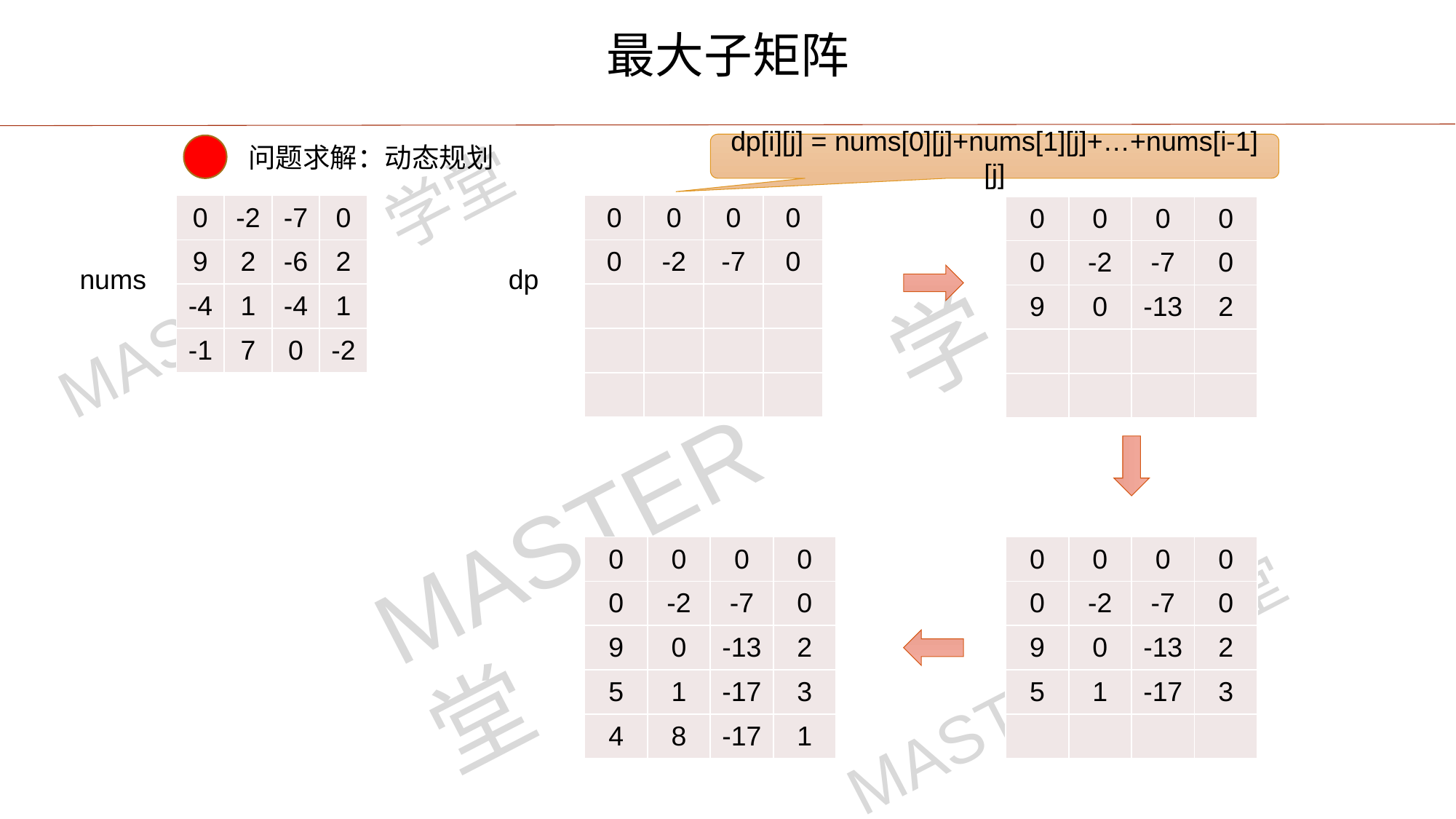

最大子矩阵
dp[i][j] = nums[0][j]+nums[1][j]+…+nums[i-1][j]
问题求解：动态规划

| 0 | -2 | -7 | 0 |
| --- | --- | --- | --- |
| 9 | 2 | -6 | 2 |
| -4 | 1 | -4 | 1 |
| -1 | 7 | 0 | -2 |
| 0 | 0 | 0 | 0 |
| --- | --- | --- | --- |
| 0 | -2 | -7 | 0 |
|  |  |  |  |
|  |  |  |  |
|  |  |  |  |
| 0 | 0 | 0 | 0 |
| --- | --- | --- | --- |
| 0 | -2 | -7 | 0 |
| 9 | 0 | -13 | 2 |
|  |  |  |  |
|  |  |  |  |
nums
dp

| 0 | 0 | 0 | 0 |
| --- | --- | --- | --- |
| 0 | -2 | -7 | 0 |
| 9 | 0 | -13 | 2 |
| 5 | 1 | -17 | 3 |
| 4 | 8 | -17 | 1 |
| 0 | 0 | 0 | 0 |
| --- | --- | --- | --- |
| 0 | -2 | -7 | 0 |
| 9 | 0 | -13 | 2 |
| 5 | 1 | -17 | 3 |
|  |  |  |  |